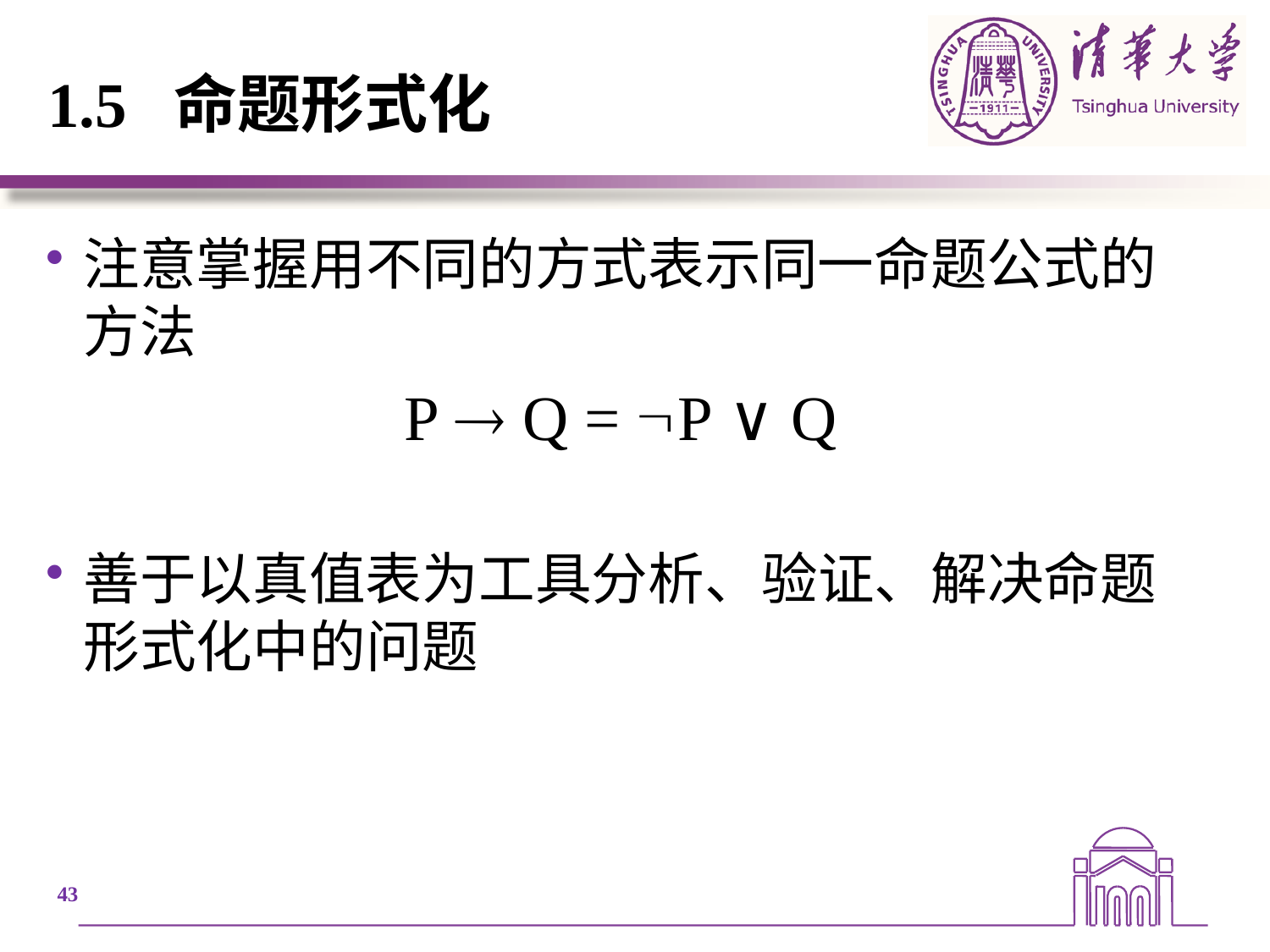

# 1.5  命题形式化
注意掌握用不同的方式表示同一命题公式的方法
P → Q = ¬P ∨ Q

善于以真值表为工具分析、验证、解决命题形式化中的问题